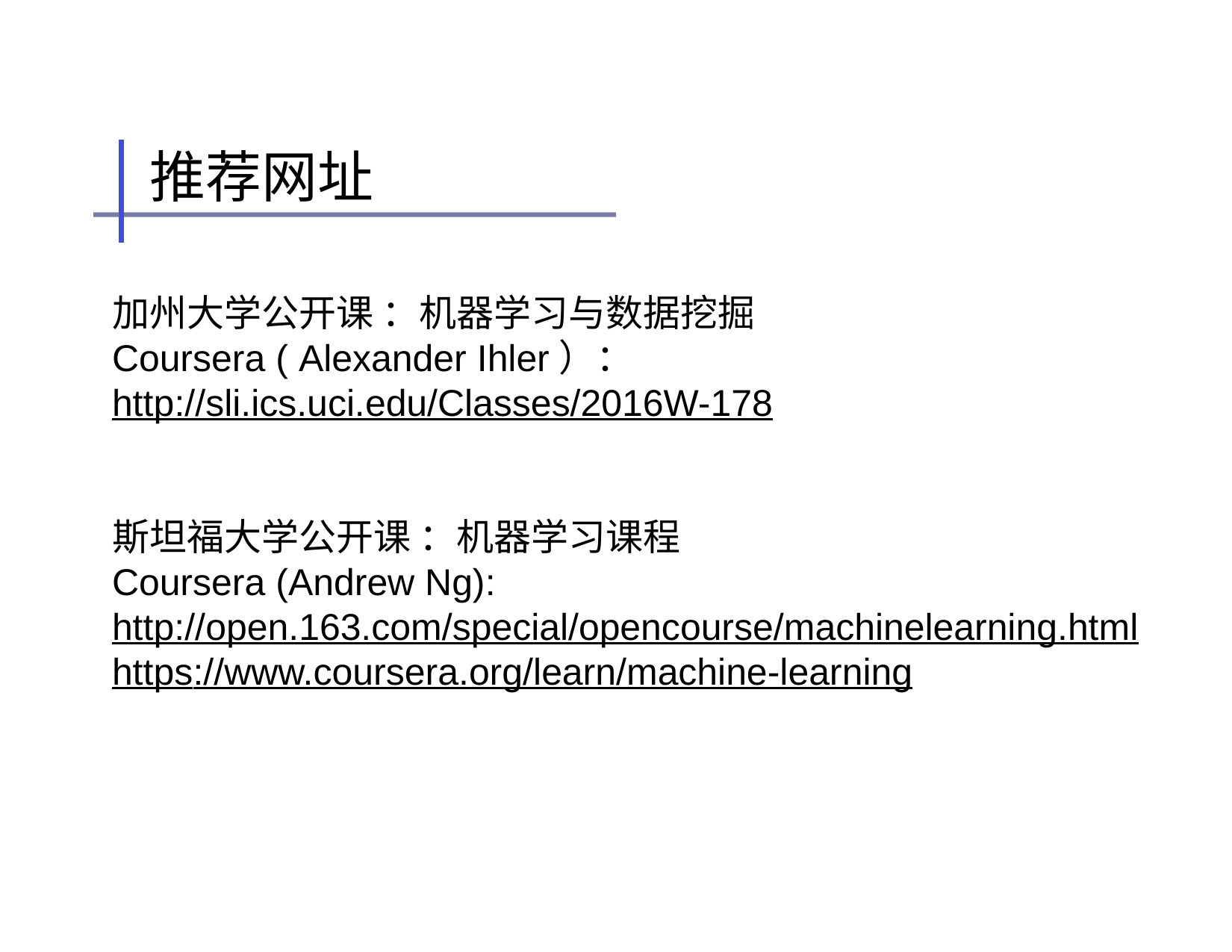

# 推荐网址
加州大学公开课 ：机器学习与数据挖掘
Coursera ( Alexander Ihler）：
http://sli.ics.uci.edu/Classes/2016W-178

斯坦福大学公开课 ：机器学习课程
Coursera (Andrew Ng):
http://open.163.com/special/opencourse/machinelearning.html
https://www.coursera.org/learn/machine-learning